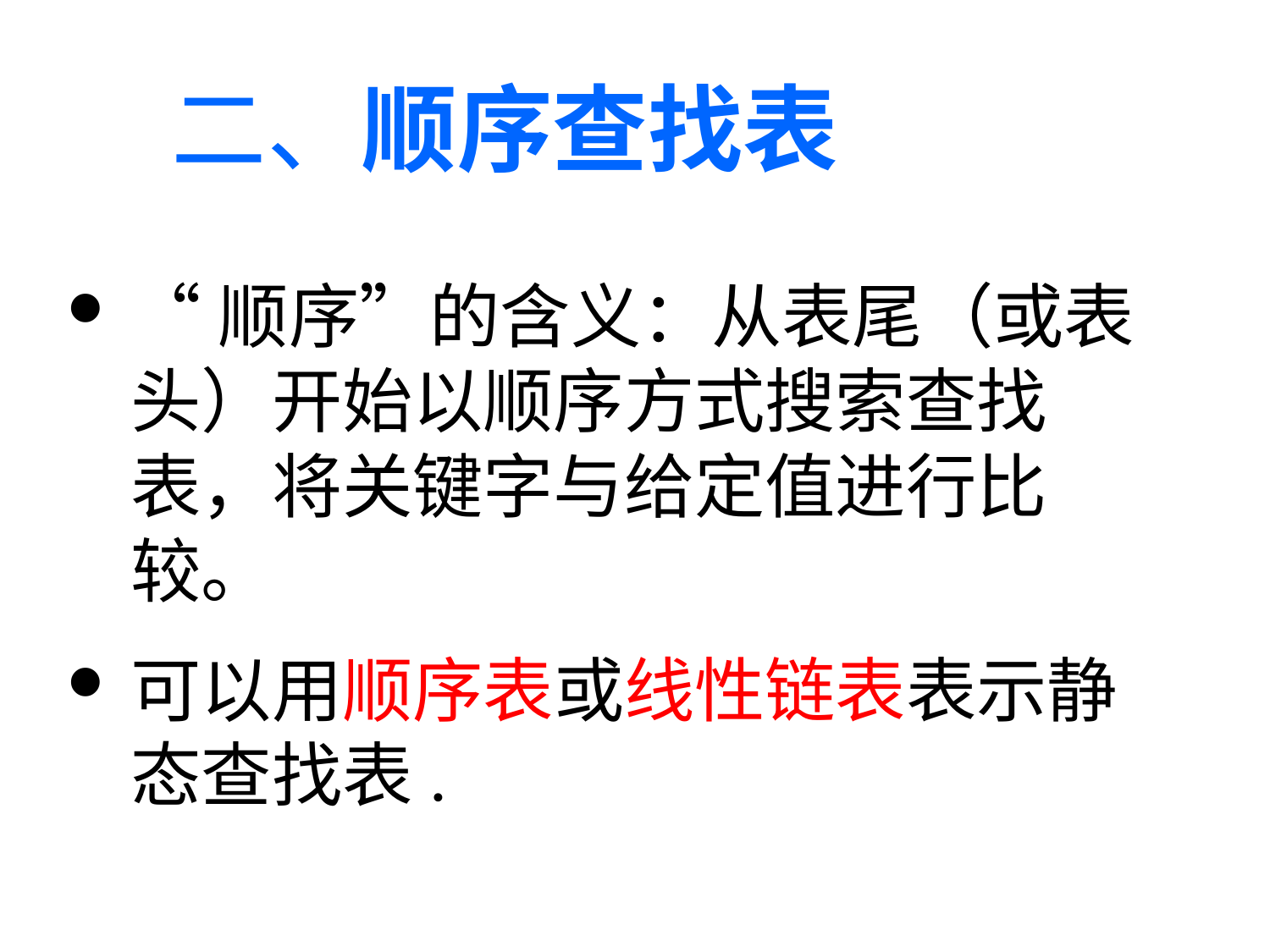

二、顺序查找表
“顺序”的含义：从表尾（或表头）开始以顺序方式搜索查找表，将关键字与给定值进行比较。
可以用顺序表或线性链表表示静态查找表.